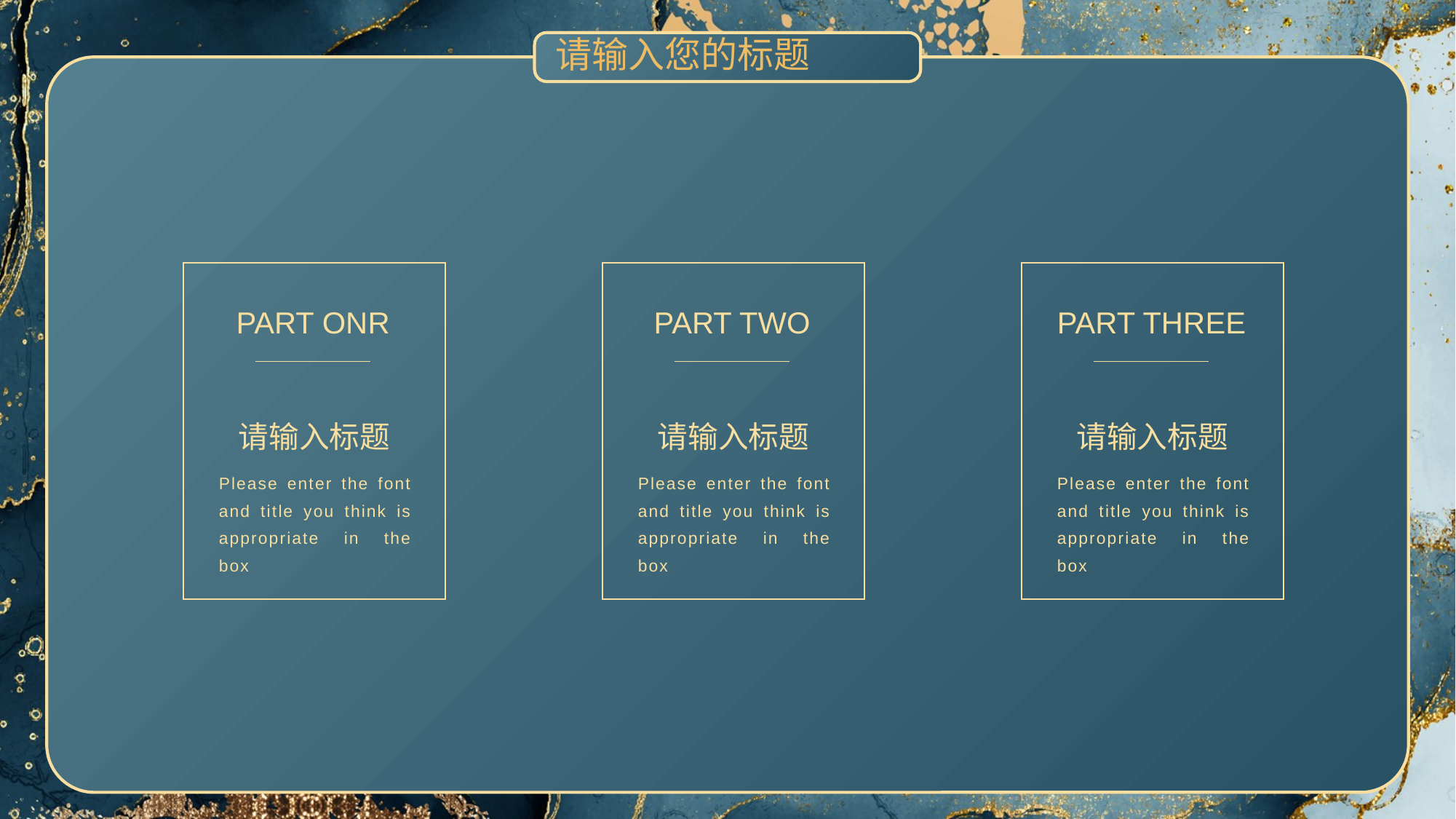

请输入您的标题

PART ONR
请输入标题
Please enter the font and title you think is appropriate in the box

PART TWO
请输入标题
Please enter the font and title you think is appropriate in the box

PART THREE
请输入标题
Please enter the font and title you think is appropriate in the box